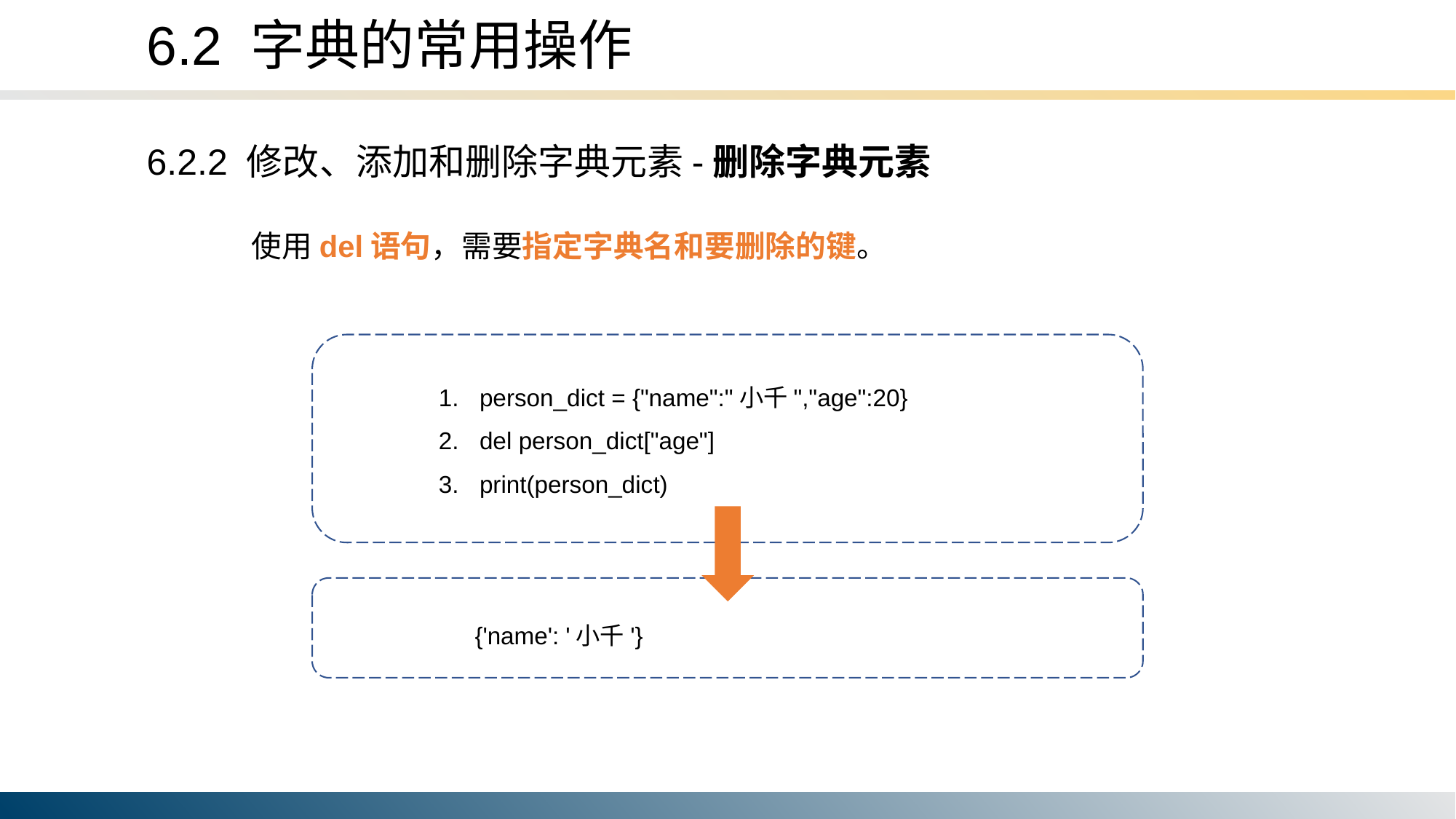

6.2 字典的常用操作
6.2.2 修改、添加和删除字典元素-删除字典元素
使用del语句，需要指定字典名和要删除的键。

person_dict = {"name":"小千","age":20}
del person_dict["age"]
print(person_dict)

{'name': '小千'}